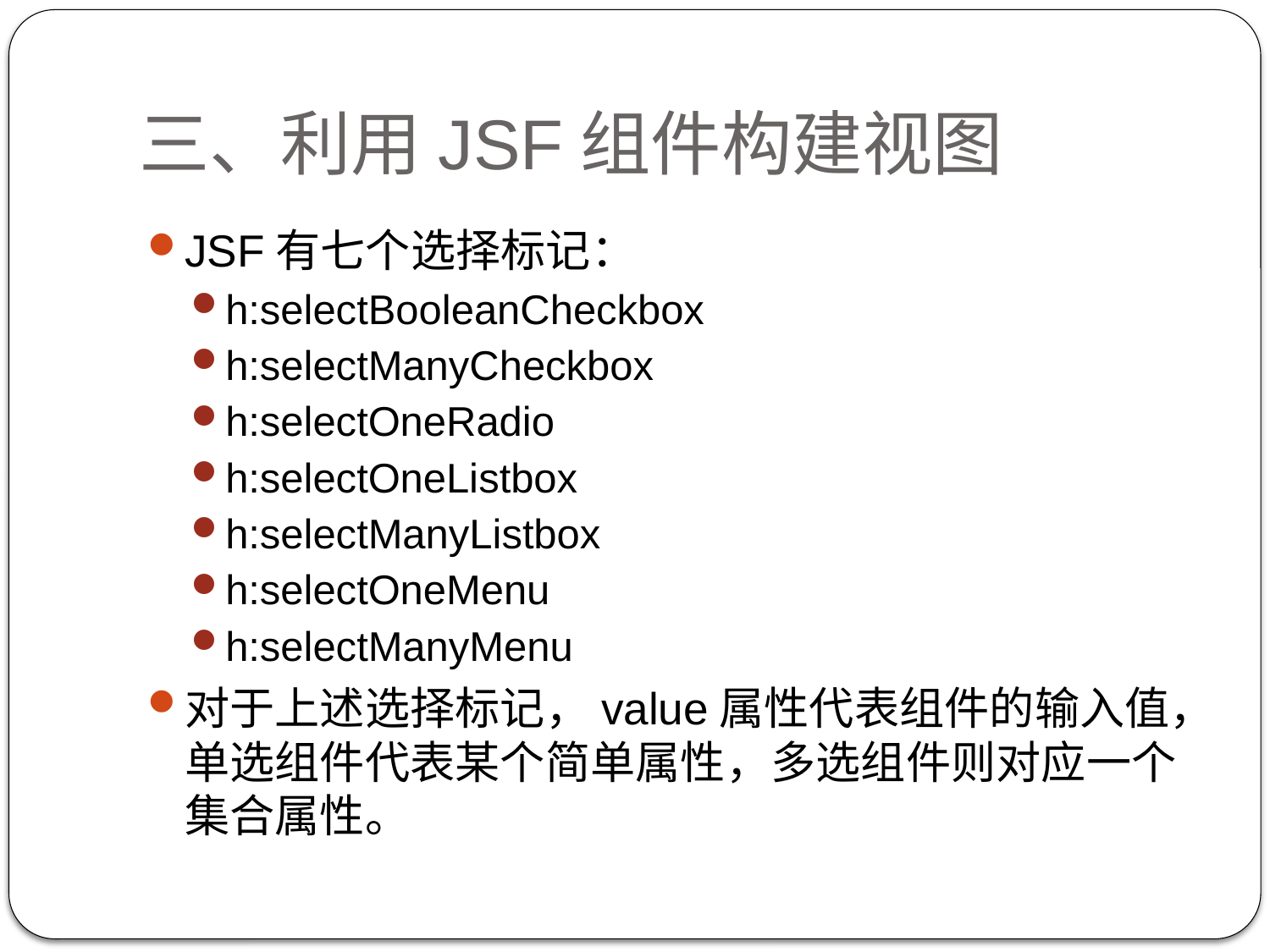

# 三、利用JSF组件构建视图
JSF有七个选择标记：
h:selectBooleanCheckbox
h:selectManyCheckbox
h:selectOneRadio
h:selectOneListbox
h:selectManyListbox
h:selectOneMenu
h:selectManyMenu
对于上述选择标记，value属性代表组件的输入值，单选组件代表某个简单属性，多选组件则对应一个集合属性。